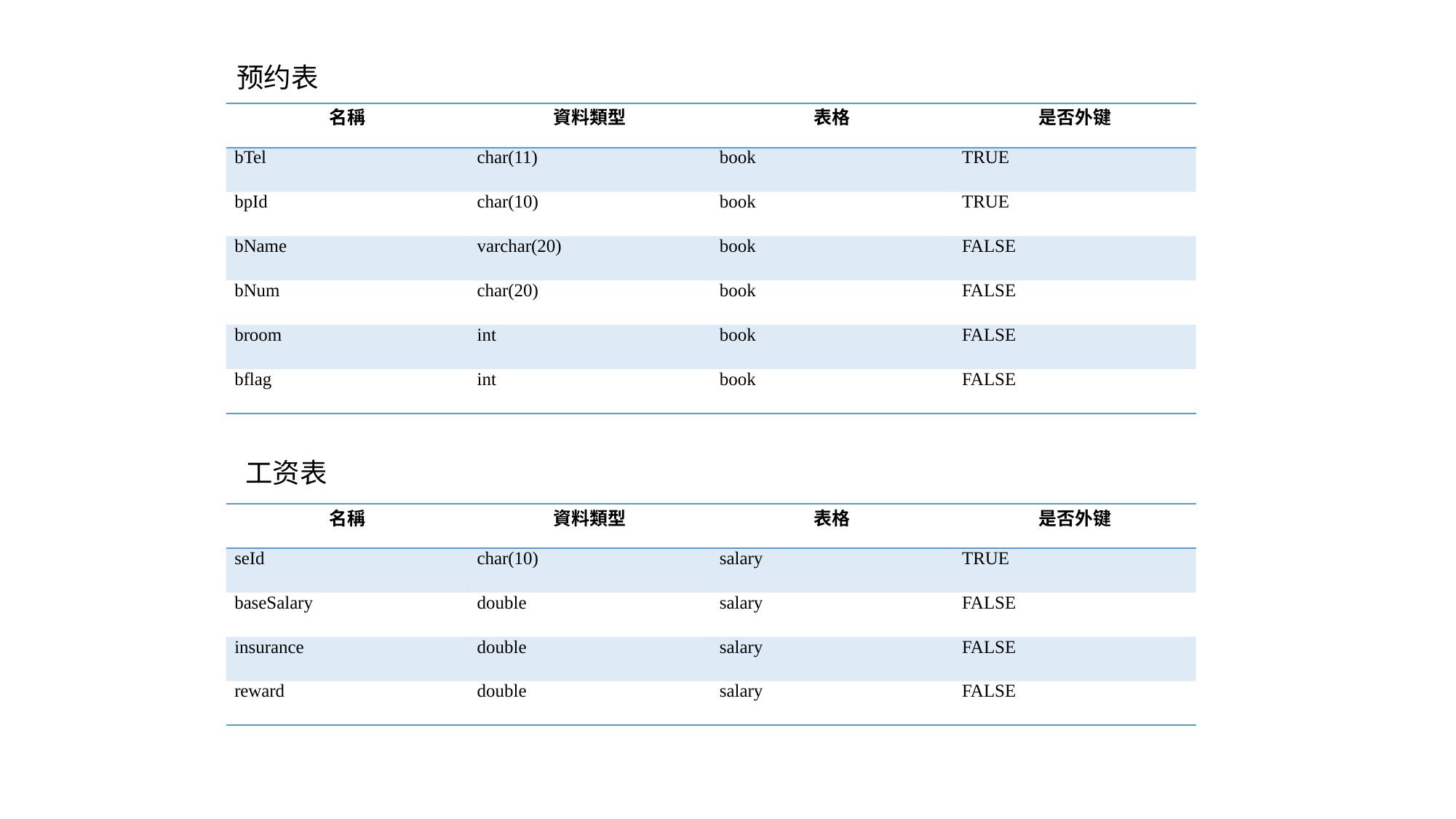

预约表
| 名稱 | 資料類型 | 表格 | 是否外键 |
| --- | --- | --- | --- |
| bTel | char(11) | book | TRUE |
| bpId | char(10) | book | TRUE |
| bName | varchar(20) | book | FALSE |
| bNum | char(20) | book | FALSE |
| broom | int | book | FALSE |
| bflag | int | book | FALSE |
工资表
| 名稱 | 資料類型 | 表格 | 是否外键 |
| --- | --- | --- | --- |
| seId | char(10) | salary | TRUE |
| baseSalary | double | salary | FALSE |
| insurance | double | salary | FALSE |
| reward | double | salary | FALSE |